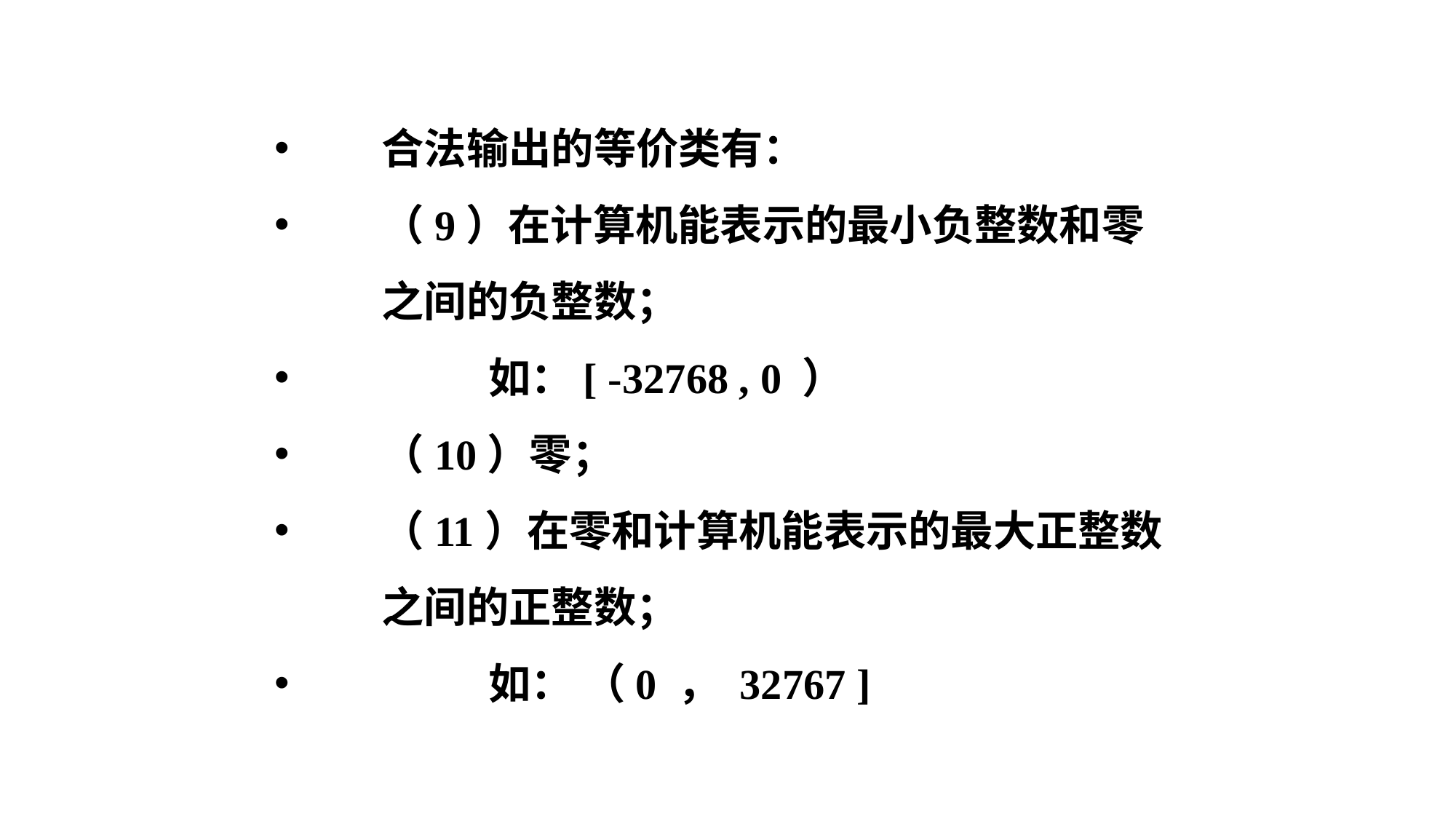

合法输出的等价类有：
（9）在计算机能表示的最小负整数和零之间的负整数；
          如：[ -32768 , 0 ）
（10）零；
（11）在零和计算机能表示的最大正整数之间的正整数；
          如： （0 ， 32767 ]